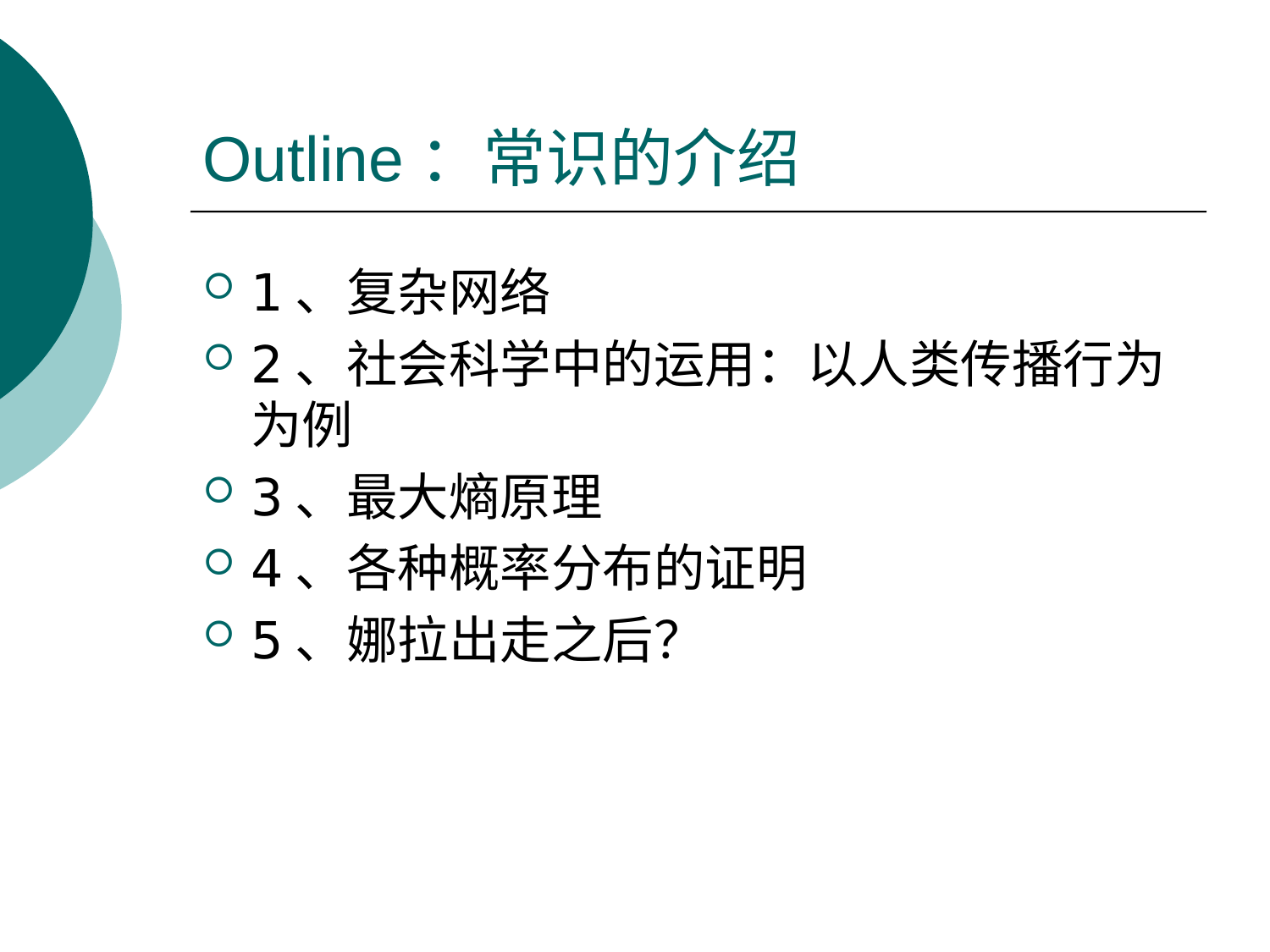

# Outline：常识的介绍
1、复杂网络
2、社会科学中的运用：以人类传播行为为例
3、最大熵原理
4、各种概率分布的证明
5、娜拉出走之后？